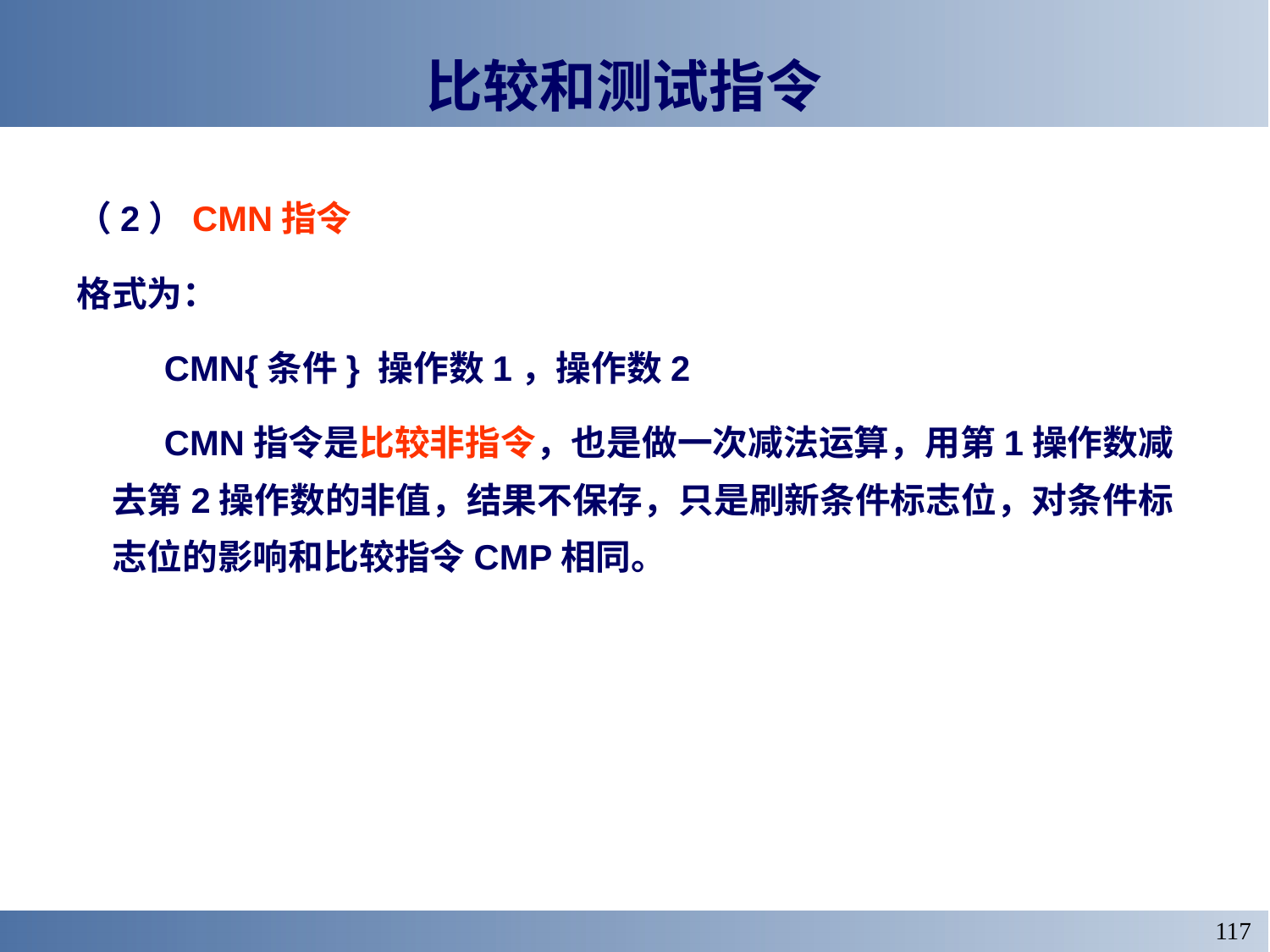

# 比较和测试指令
（2）CMN指令
格式为：
         CMN{条件} 操作数1，操作数2
         CMN指令是比较非指令，也是做一次减法运算，用第1操作数减去第2操作数的非值，结果不保存，只是刷新条件标志位，对条件标志位的影响和比较指令CMP相同。